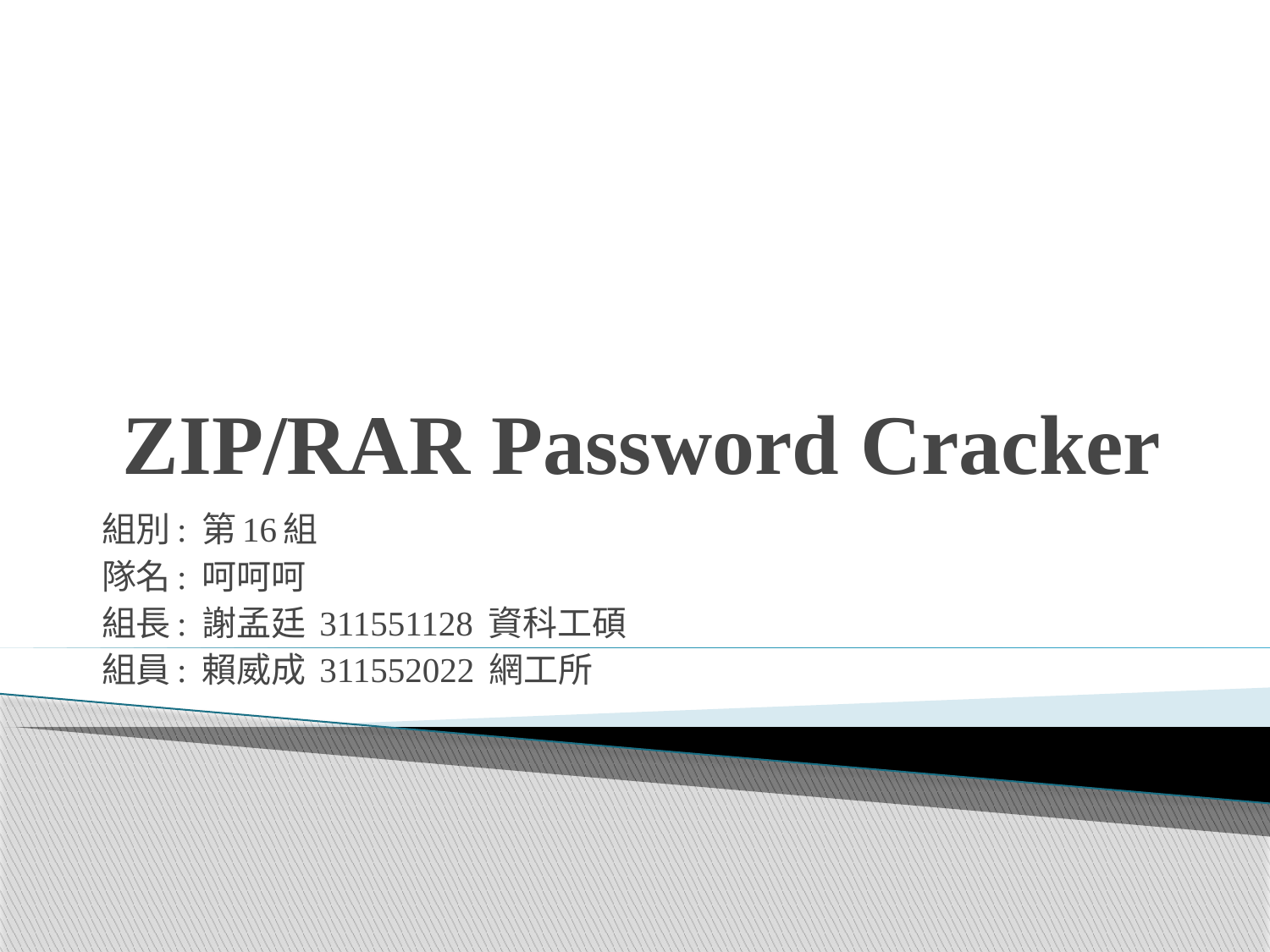

# ZIP/RAR Password Cracker
組別: 第16組
隊名: 呵呵呵
組長: 謝孟廷 311551128 資科工碩
組員: 賴威成 311552022 網工所